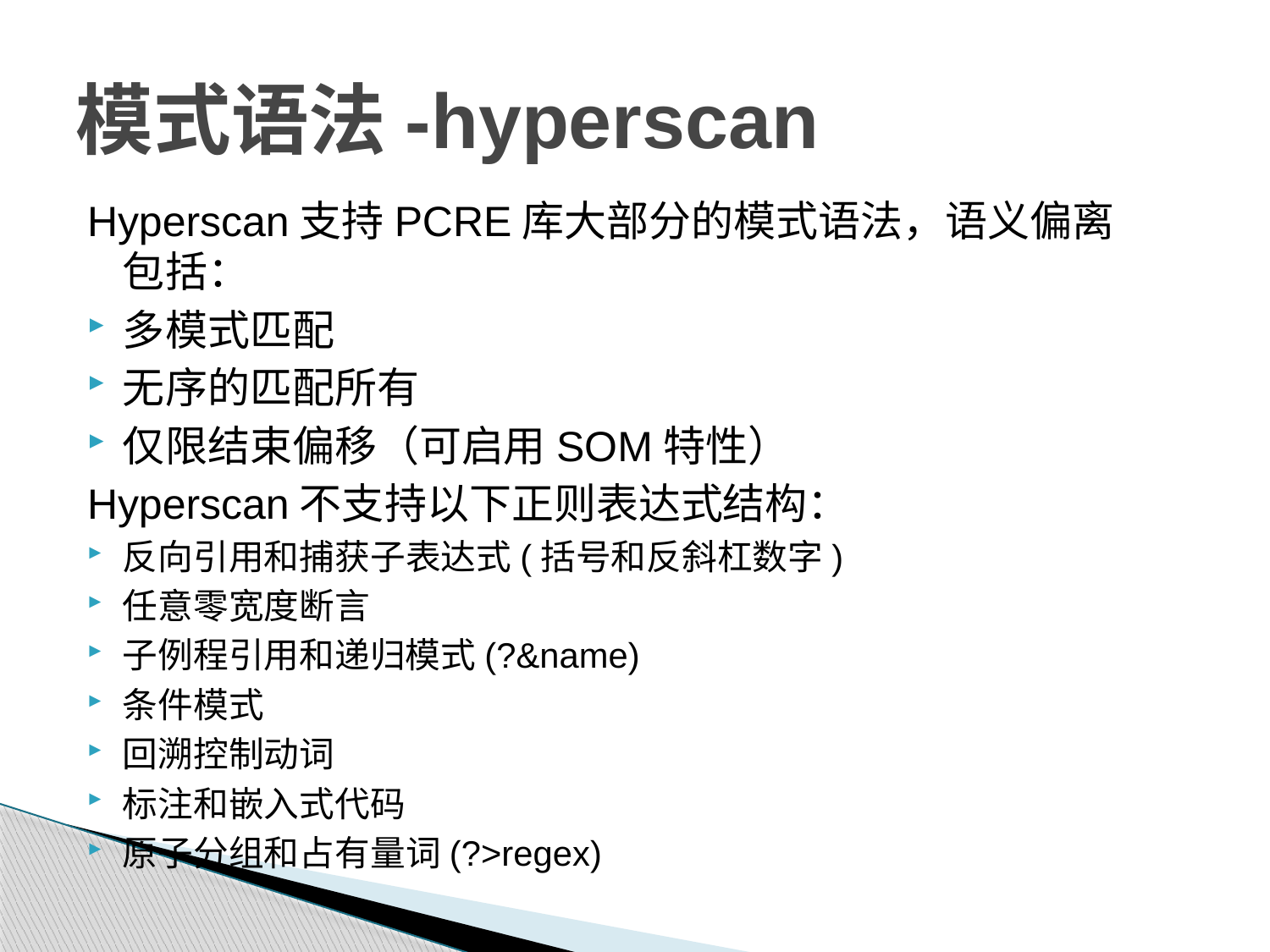

# 模式语法-hyperscan
Hyperscan支持PCRE库大部分的模式语法，语义偏离包括：
多模式匹配
无序的匹配所有
仅限结束偏移（可启用SOM特性）
Hyperscan不支持以下正则表达式结构：
反向引用和捕获子表达式(括号和反斜杠数字)
任意零宽度断言
子例程引用和递归模式(?&name)
条件模式
回溯控制动词
标注和嵌入式代码
原子分组和占有量词(?>regex)